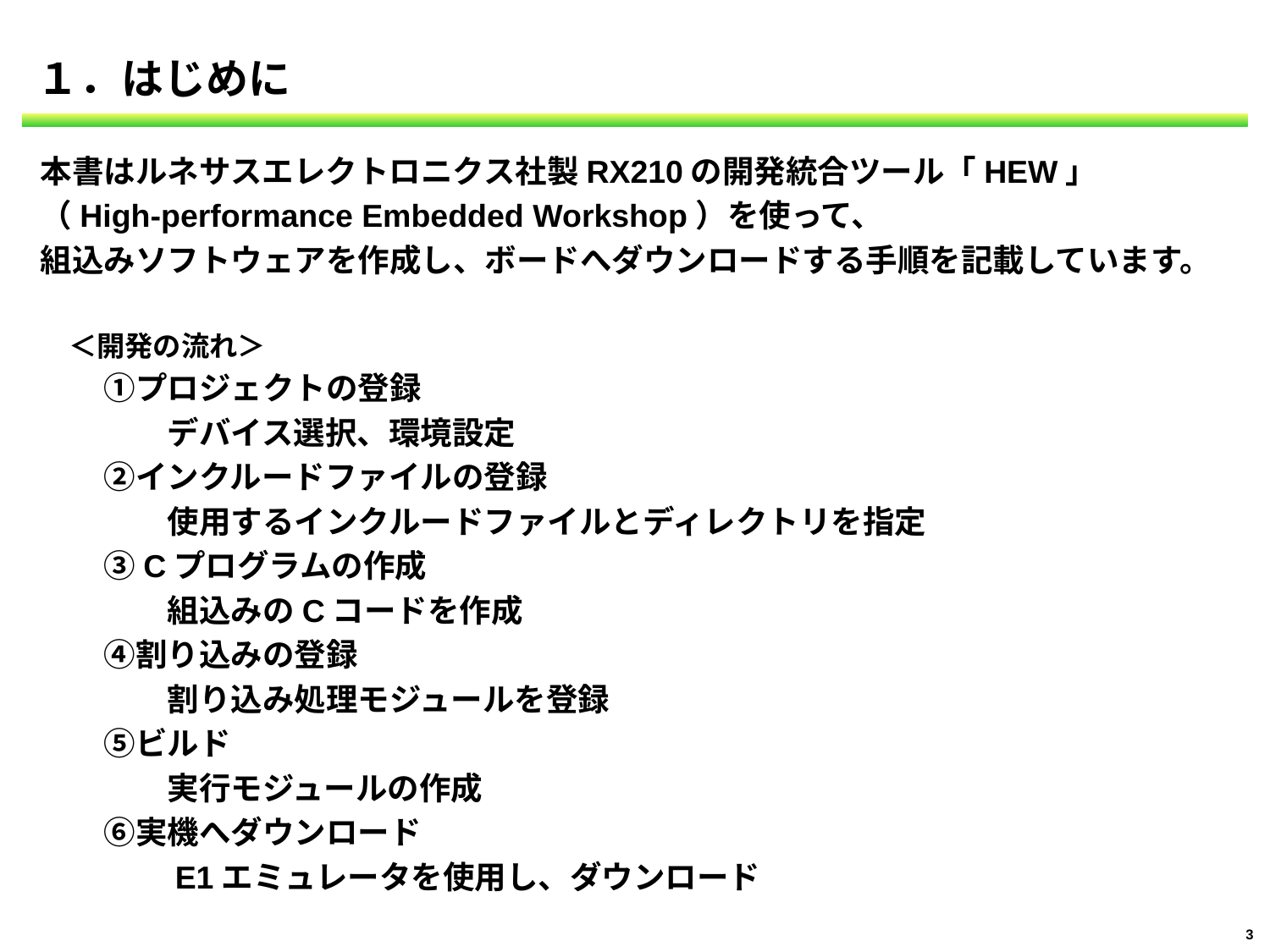

# １．はじめに

本書はルネサスエレクトロニクス社製RX210の開発統合ツール「HEW」
（High-performance Embedded Workshop）を使って、
組込みソフトウェアを作成し、ボードへダウンロードする手順を記載しています。

　＜開発の流れ＞
　　①プロジェクトの登録
　　　　デバイス選択、環境設定
　　②インクルードファイルの登録
　　　　使用するインクルードファイルとディレクトリを指定
　　③Cプログラムの作成
　　　　組込みのCコードを作成
　　④割り込みの登録
　　　　割り込み処理モジュールを登録
　　⑤ビルド
　　　　実行モジュールの作成
　　⑥実機へダウンロード
　　　　E1エミュレータを使用し、ダウンロード
3